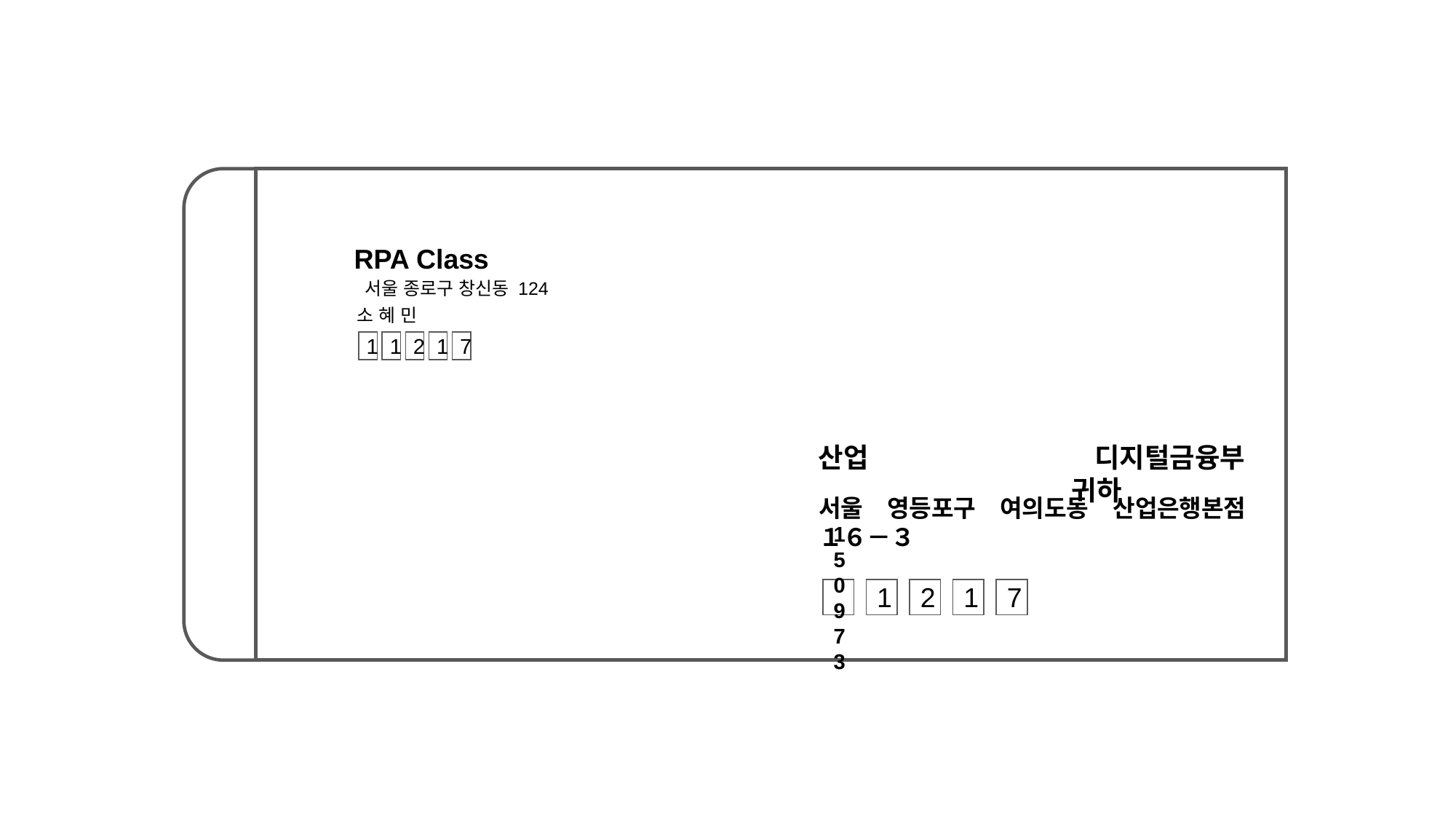

RPA Class
서울 종로구 창신동 124
소 혜 민
1
1
2
1
7
산업　　　　　　　　 디지털금융부　　　　　　　　　 귀하
서울　영등포구　여의도동　산업은행본점　１６－３
150973
1
2
1
7